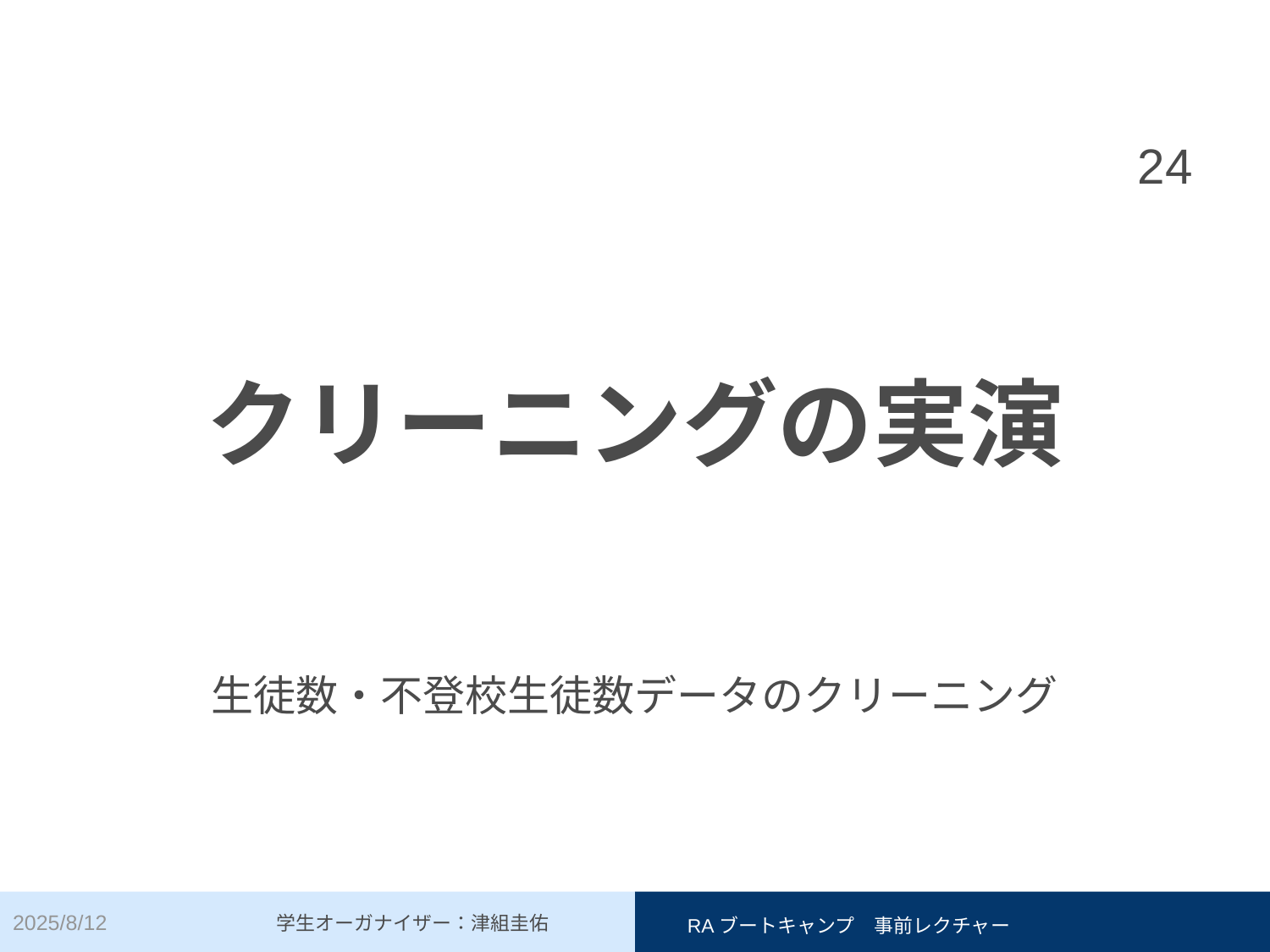

24
# クリーニングの実演
生徒数・不登校生徒数データのクリーニング
2025/8/12
　RAブートキャンプ　事前レクチャー